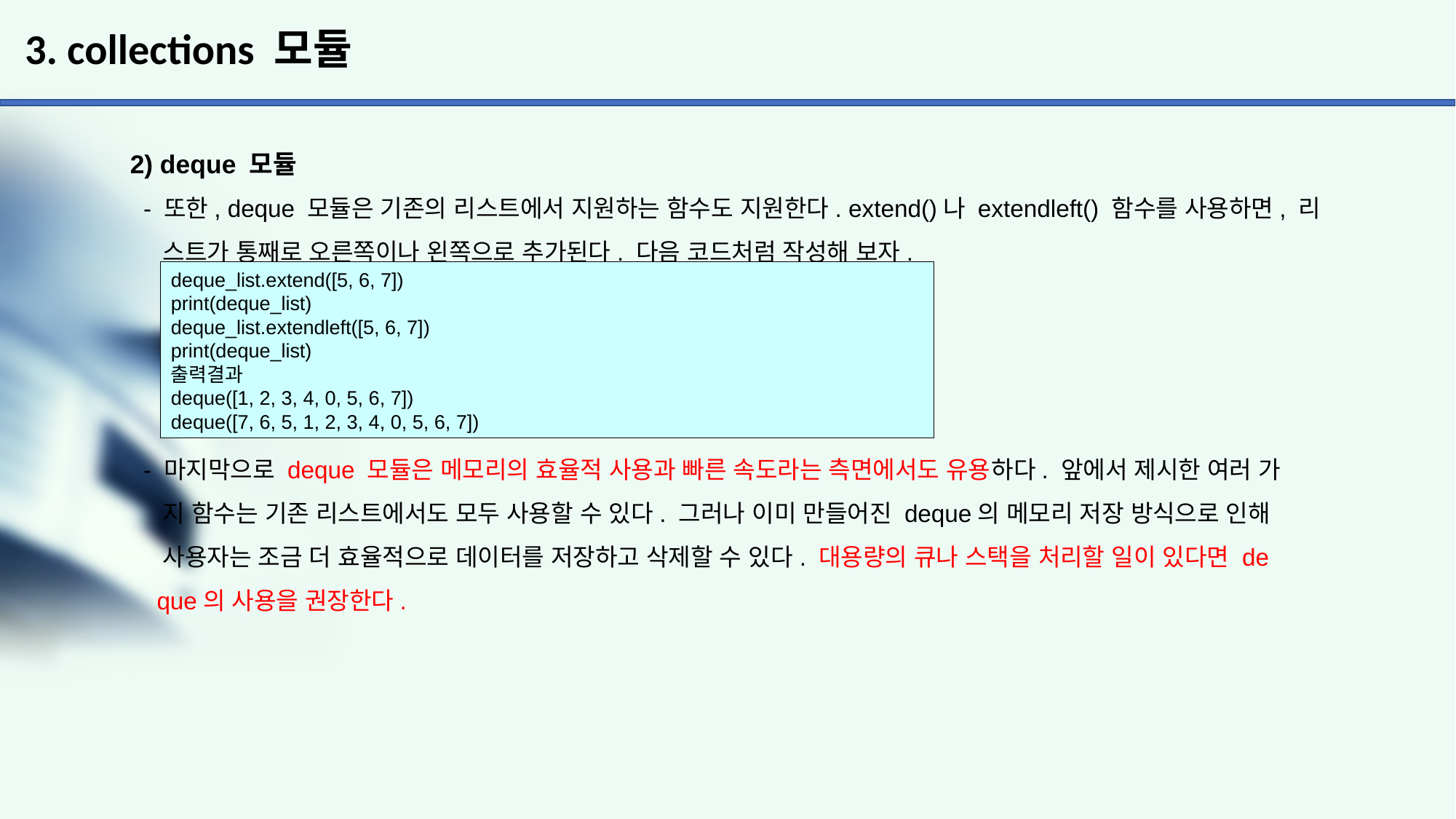

# 3. collections 모듈
2) deque 모듈
  - 또한, deque 모듈은 기존의 리스트에서 지원하는 함수도 지원한다. extend()나 extendleft() 함수를 사용하면, 리
    스트가 통째로 오른쪽이나 왼쪽으로 추가된다. 다음 코드처럼 작성해 보자.

  - 마지막으로 deque 모듈은 메모리의 효율적 사용과 빠른 속도라는 측면에서도 유용하다. 앞에서 제시한 여러 가
    지 함수는 기존 리스트에서도 모두 사용할 수 있다. 그러나 이미 만들어진 deque의 메모리 저장 방식으로 인해
    사용자는 조금 더 효율적으로 데이터를 저장하고 삭제할 수 있다. 대용량의 큐나 스택을 처리할 일이 있다면 de
    que의 사용을 권장한다.

deque_list.extend([5, 6, 7])
print(deque_list)
deque_list.extendleft([5, 6, 7])
print(deque_list)
출력결과
deque([1, 2, 3, 4, 0, 5, 6, 7])
deque([7, 6, 5, 1, 2, 3, 4, 0, 5, 6, 7])